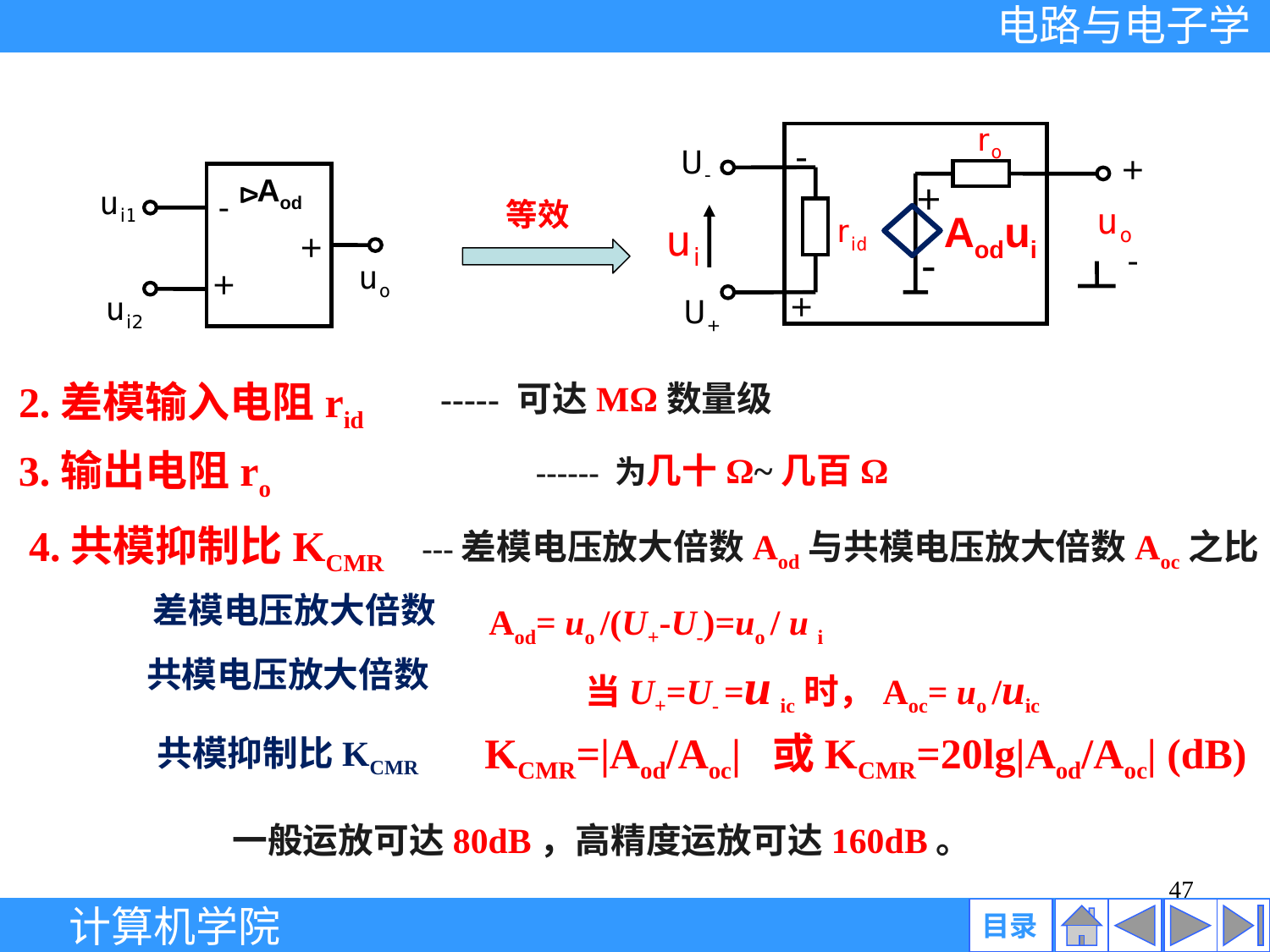

ro

-
U-
+

uo

Aodui
rid
ui

-

+
U+

+

-

等效

 Aod
ui1
-

+

uo
+
ui2

Δ
2.差模输入电阻rid
----- 可达MΩ数量级
3.输出电阻ro
  ------ 为几十Ω~几百Ω
4.共模抑制比KCMR
---差模电压放大倍数Aod与共模电压放大倍数Aoc之比
Aod= uo /(U+-U-)=uo / u i
差模电压放大倍数
当U+=U- =u ic时，Aoc= uo /uic
共模电压放大倍数
KCMR=|Aod/Aoc|  或KCMR=20lg|Aod/Aoc| (dB)
共模抑制比KCMR
一般运放可达80dB，高精度运放可达160dB。